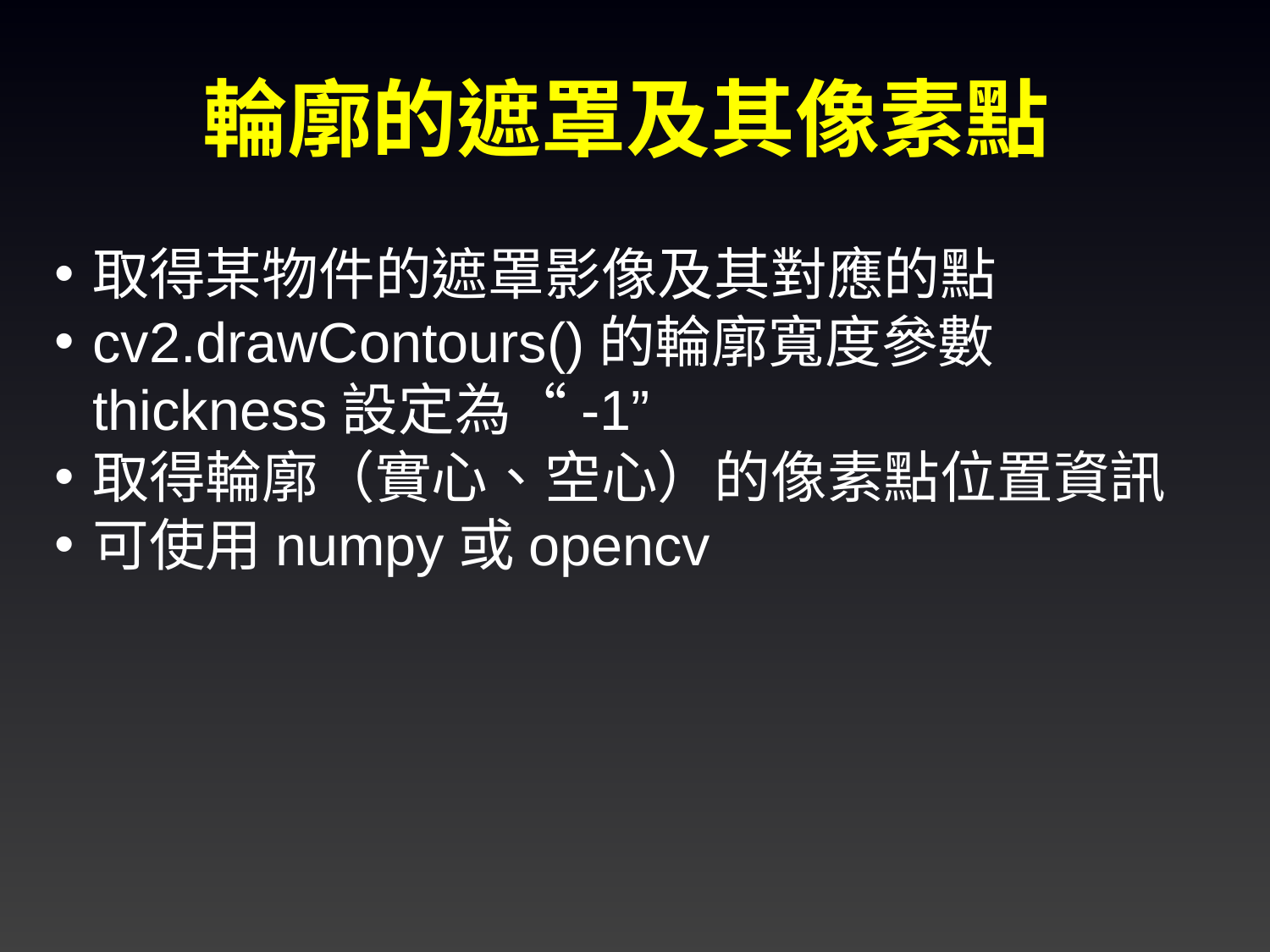

輪廓的遮罩及其像素點
取得某物件的遮罩影像及其對應的點
cv2.drawContours()的輪廓寬度參數thickness設定為“-1”
取得輪廓（實心、空心）的像素點位置資訊
可使用numpy或opencv